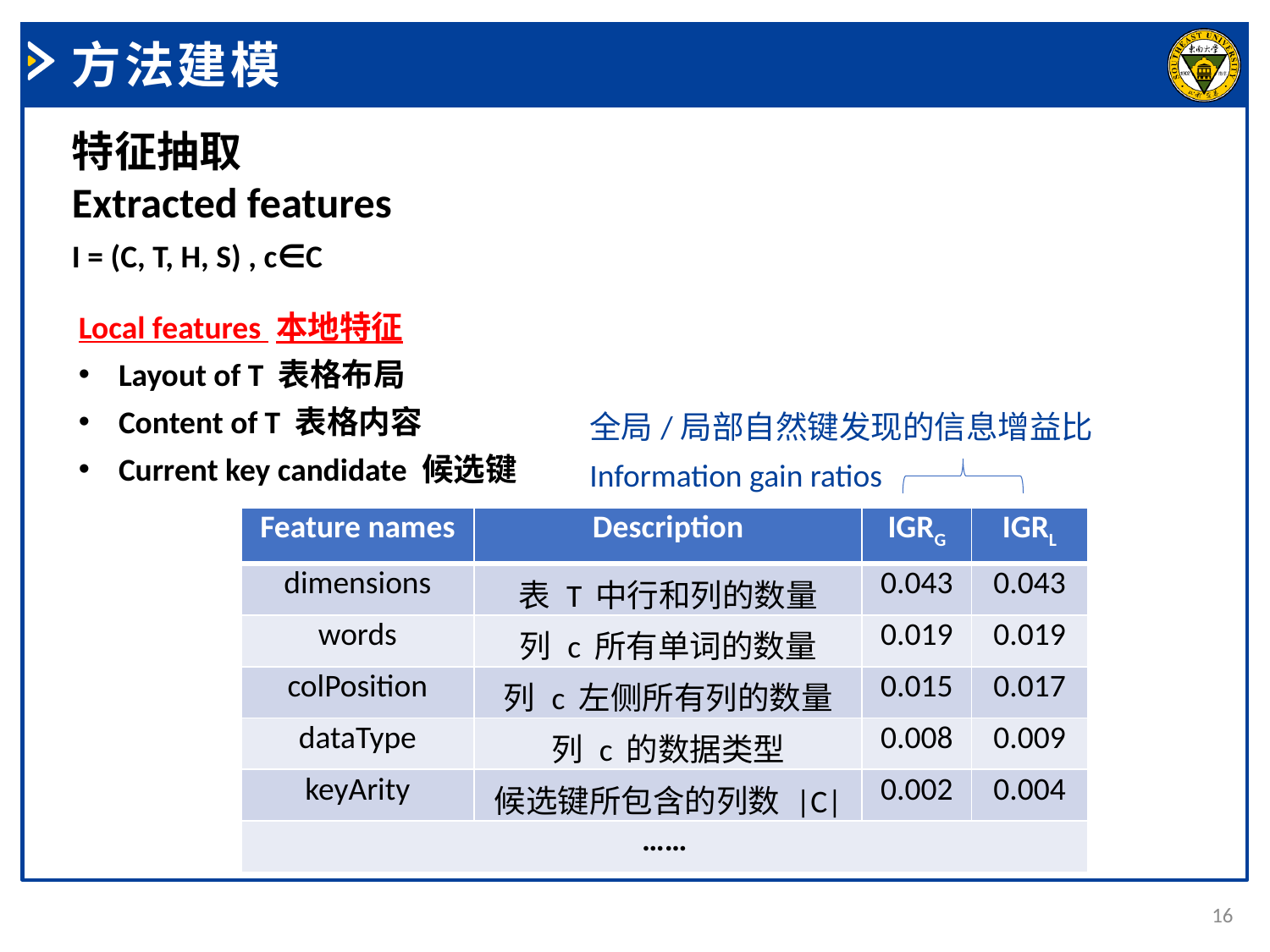

方法建模
特征抽取
Extracted features
I = (C, T, H, S) , c∈C
Local features 本地特征
Layout of T 表格布局
Content of T 表格内容
Current key candidate 候选键

全局/局部自然键发现的信息增益比
Information gain ratios

| Feature names | Description | IGRG | IGRL |
| --- | --- | --- | --- |
| dimensions | 表 T 中行和列的数量 | 0.043 | 0.043 |
| words | 列 c 所有单词的数量 | 0.019 | 0.019 |
| colPosition | 列 c 左侧所有列的数量 | 0.015 | 0.017 |
| dataType | 列 c 的数据类型 | 0.008 | 0.009 |
| keyArity | 候选键所包含的列数 |C| | 0.002 | 0.004 |
| …… |  |  |  |
16